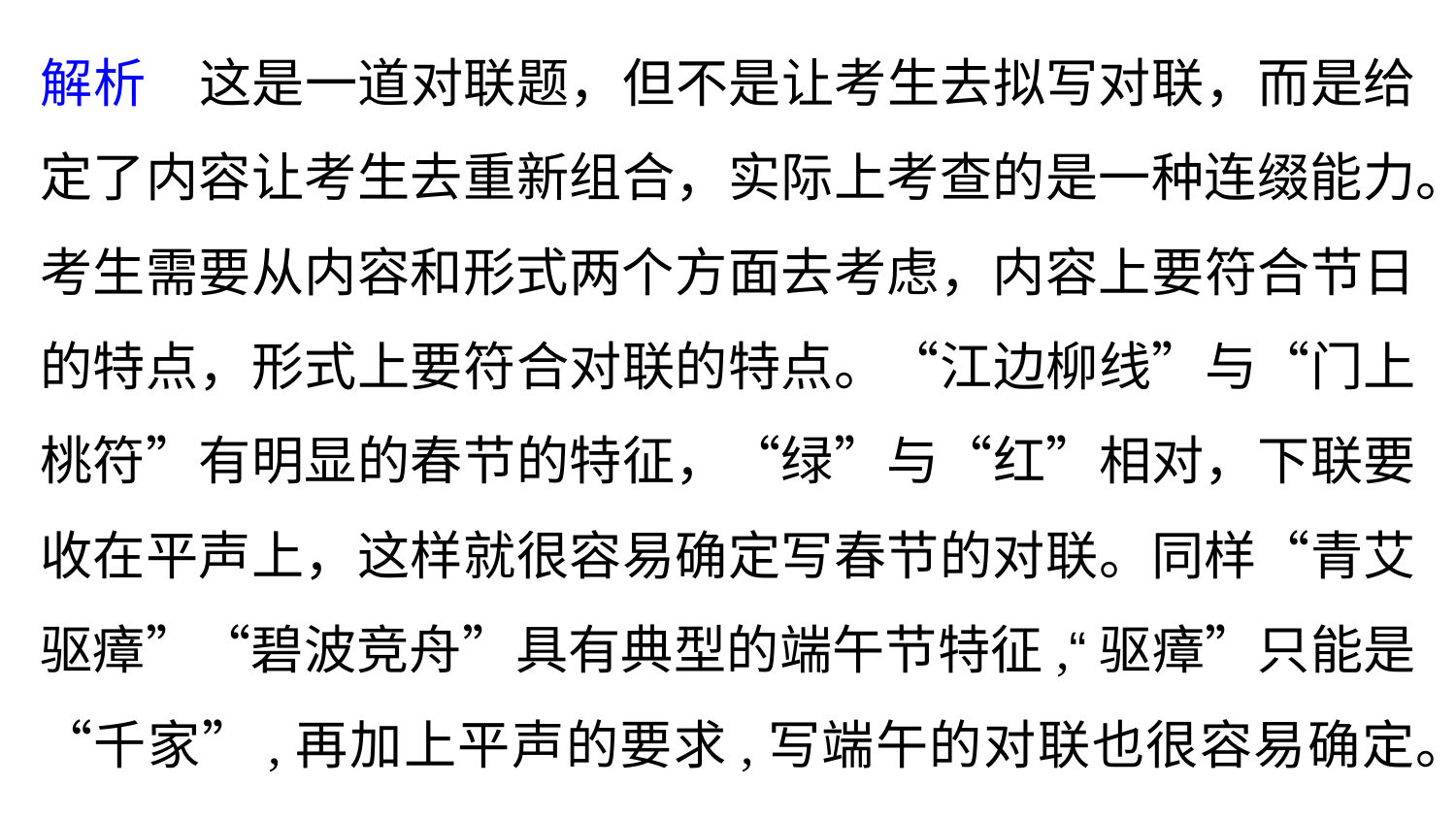

解析　这是一道对联题，但不是让考生去拟写对联，而是给定了内容让考生去重新组合，实际上考查的是一种连缀能力。考生需要从内容和形式两个方面去考虑，内容上要符合节日的特点，形式上要符合对联的特点。“江边柳线”与“门上桃符”有明显的春节的特征，“绿”与“红”相对，下联要收在平声上，这样就很容易确定写春节的对联。同样“青艾驱瘴”“碧波竞舟”具有典型的端午节特征,“驱瘴”只能是“千家”,再加上平声的要求,写端午的对联也很容易确定。